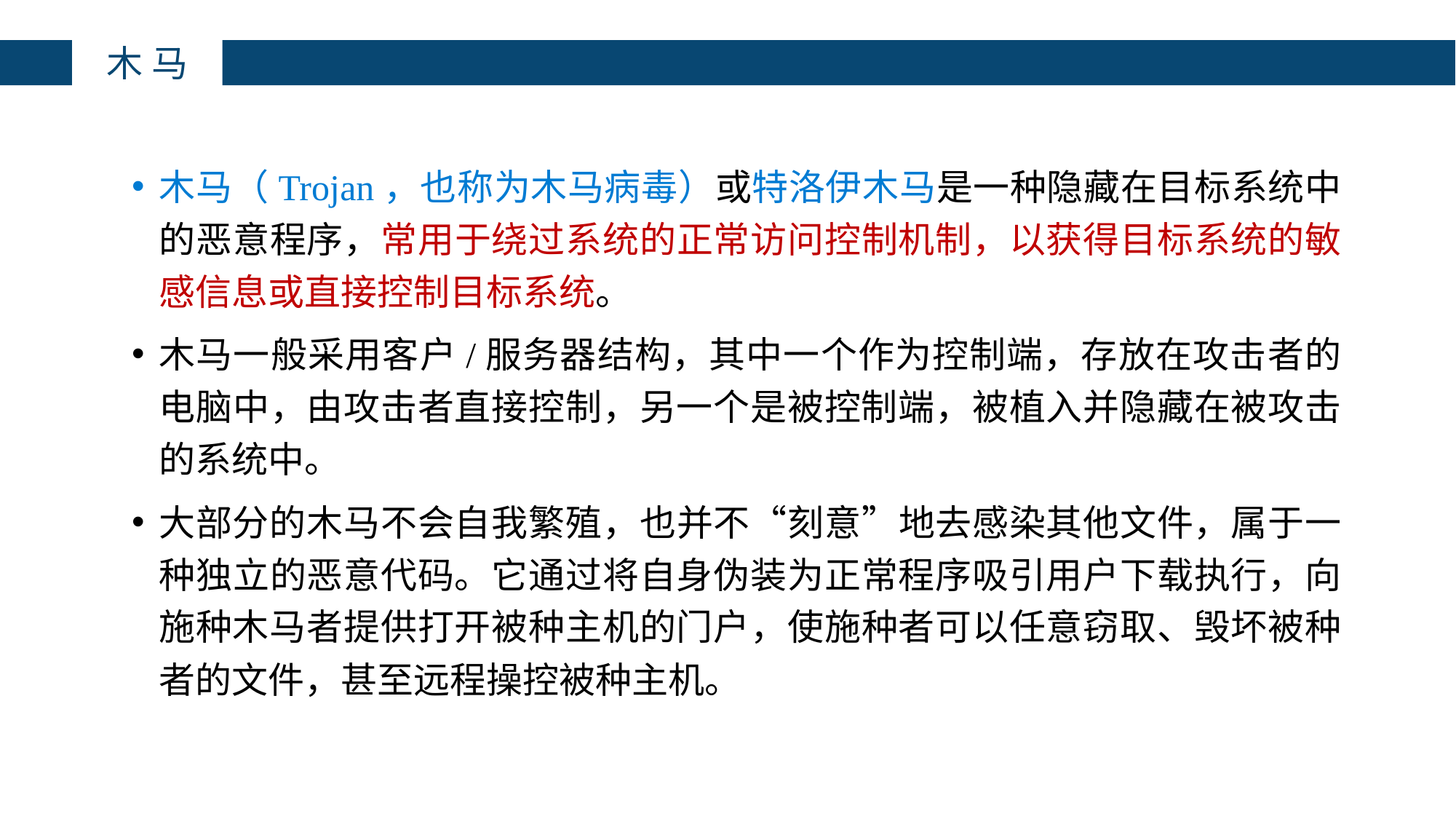

木马

木马（Trojan，也称为木马病毒）或特洛伊木马是一种隐藏在目标系统中的恶意程序，常用于绕过系统的正常访问控制机制，以获得目标系统的敏感信息或直接控制目标系统。
木马一般采用客户/服务器结构，其中一个作为控制端，存放在攻击者的电脑中，由攻击者直接控制，另一个是被控制端，被植入并隐藏在被攻击的系统中。
大部分的木马不会自我繁殖，也并不“刻意”地去感染其他文件，属于一种独立的恶意代码。它通过将自身伪装为正常程序吸引用户下载执行，向施种木马者提供打开被种主机的门户，使施种者可以任意窃取、毁坏被种者的文件，甚至远程操控被种主机。